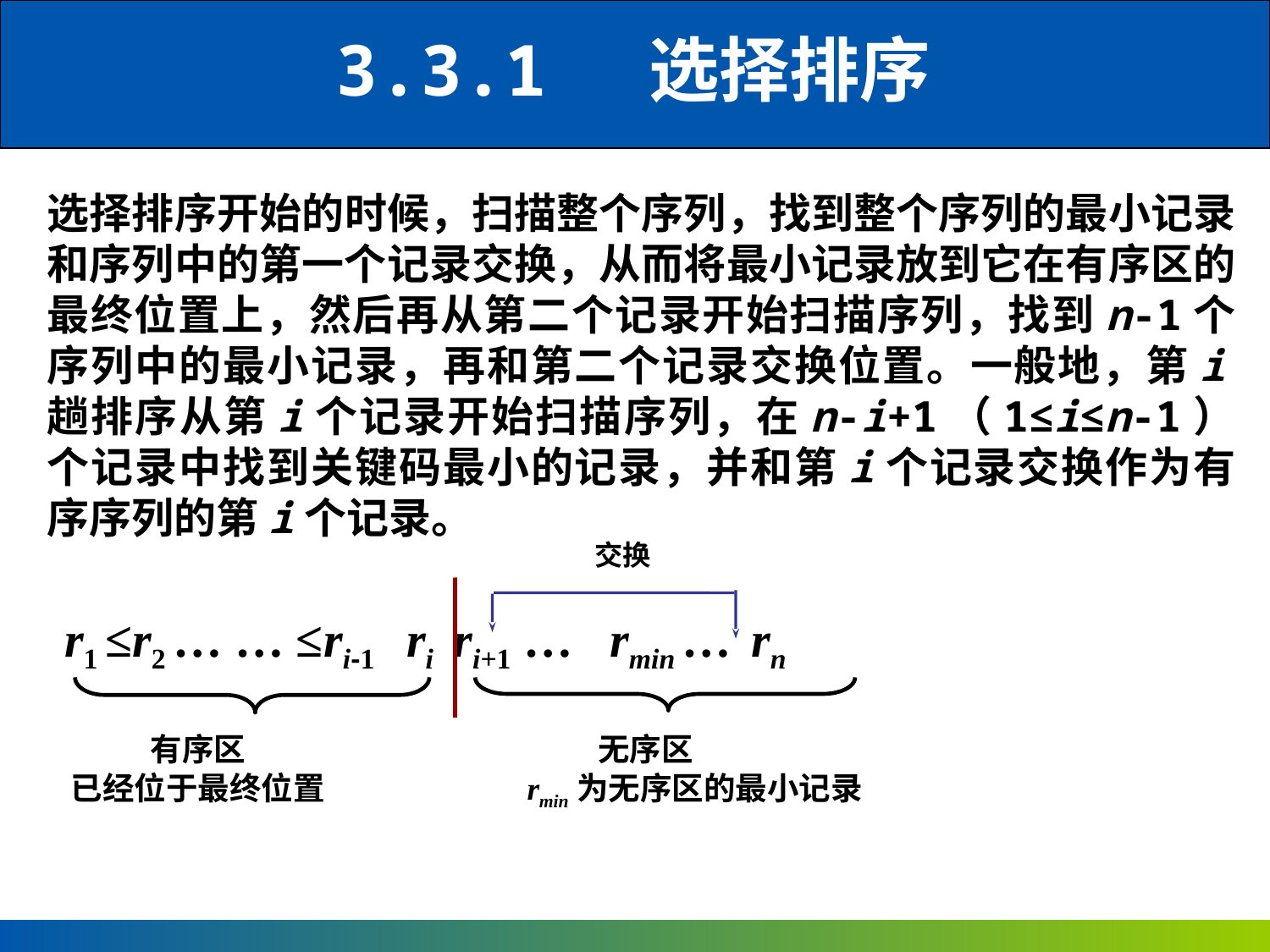

3.3.1  选择排序
选择排序开始的时候，扫描整个序列，找到整个序列的最小记录和序列中的第一个记录交换，从而将最小记录放到它在有序区的最终位置上，然后再从第二个记录开始扫描序列，找到n-1个序列中的最小记录，再和第二个记录交换位置。一般地，第i趟排序从第i个记录开始扫描序列，在n-i+1（1≤i≤n-1）个记录中找到关键码最小的记录，并和第i个记录交换作为有序序列的第i个记录。

交换

   r1 ≤r2 … … ≤ri-1   ri  ri+1 …   rmin …  rn

                有序区                                                 无序区
     已经位于最终位置                           rmin为无序区的最小记录